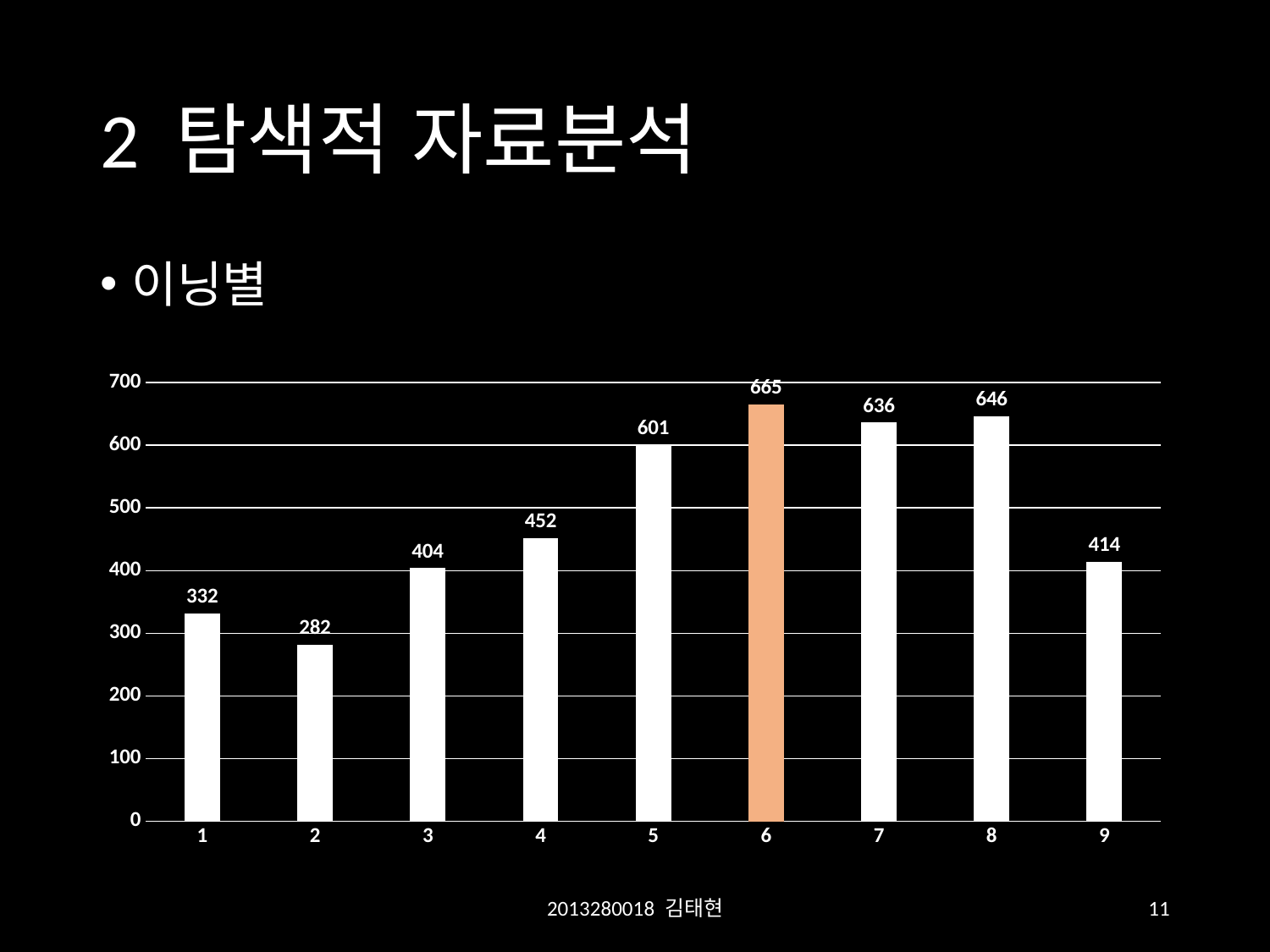

# 2 탐색적 자료분석
이닝별

### Chart

| Category | 횟수 |
|---|---|
| 1 | 332.0 |
| 2 | 282.0 |
| 3 | 404.0 |
| 4 | 452.0 |
| 5 | 601.0 |
| 6 | 665.0 |
| 7 | 636.0 |
| 8 | 646.0 |
| 9 | 414.0 |
2013280018 김태현
11